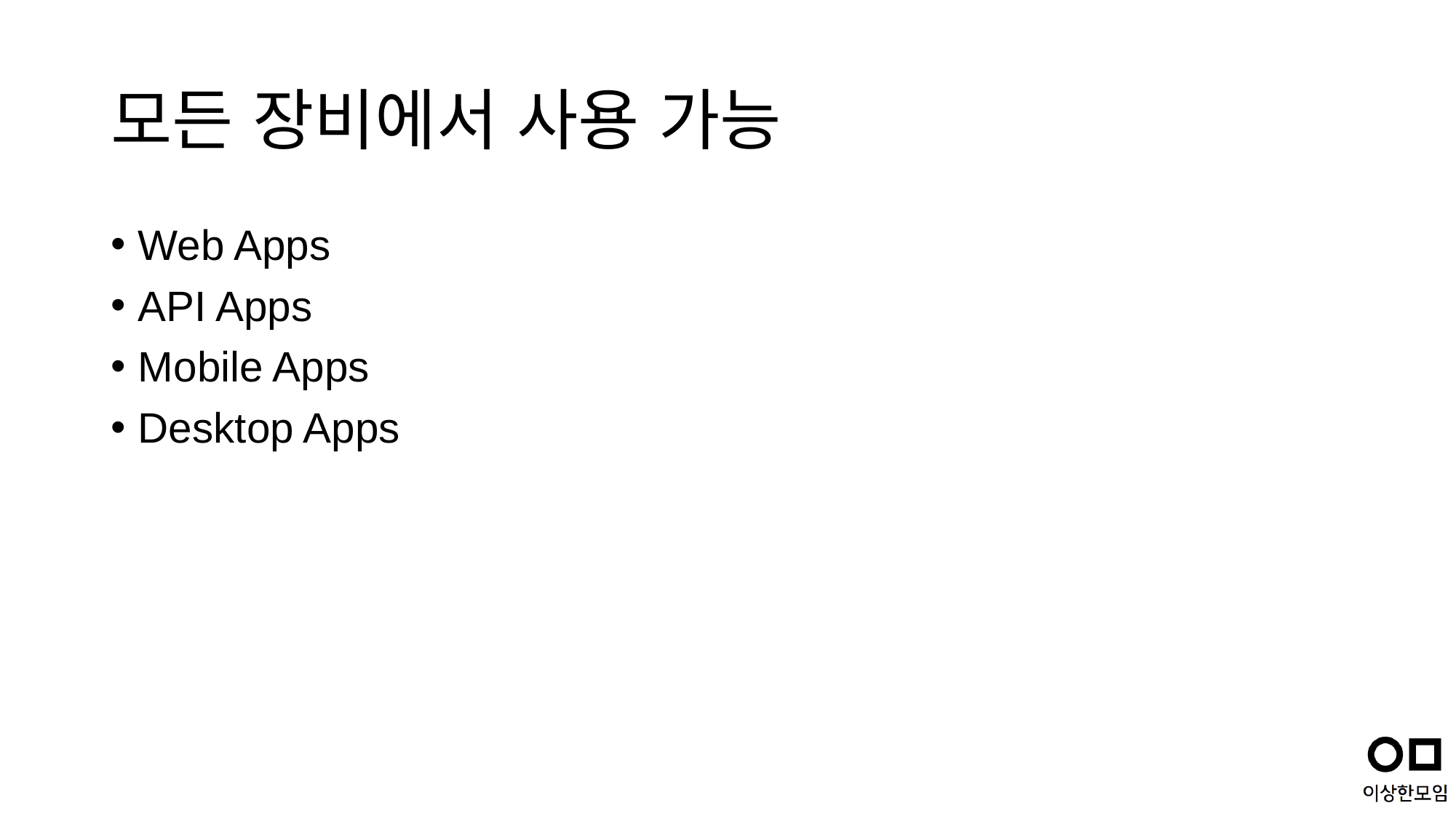

# 모든 장비에서 사용 가능
Web Apps
API Apps
Mobile Apps
Desktop Apps